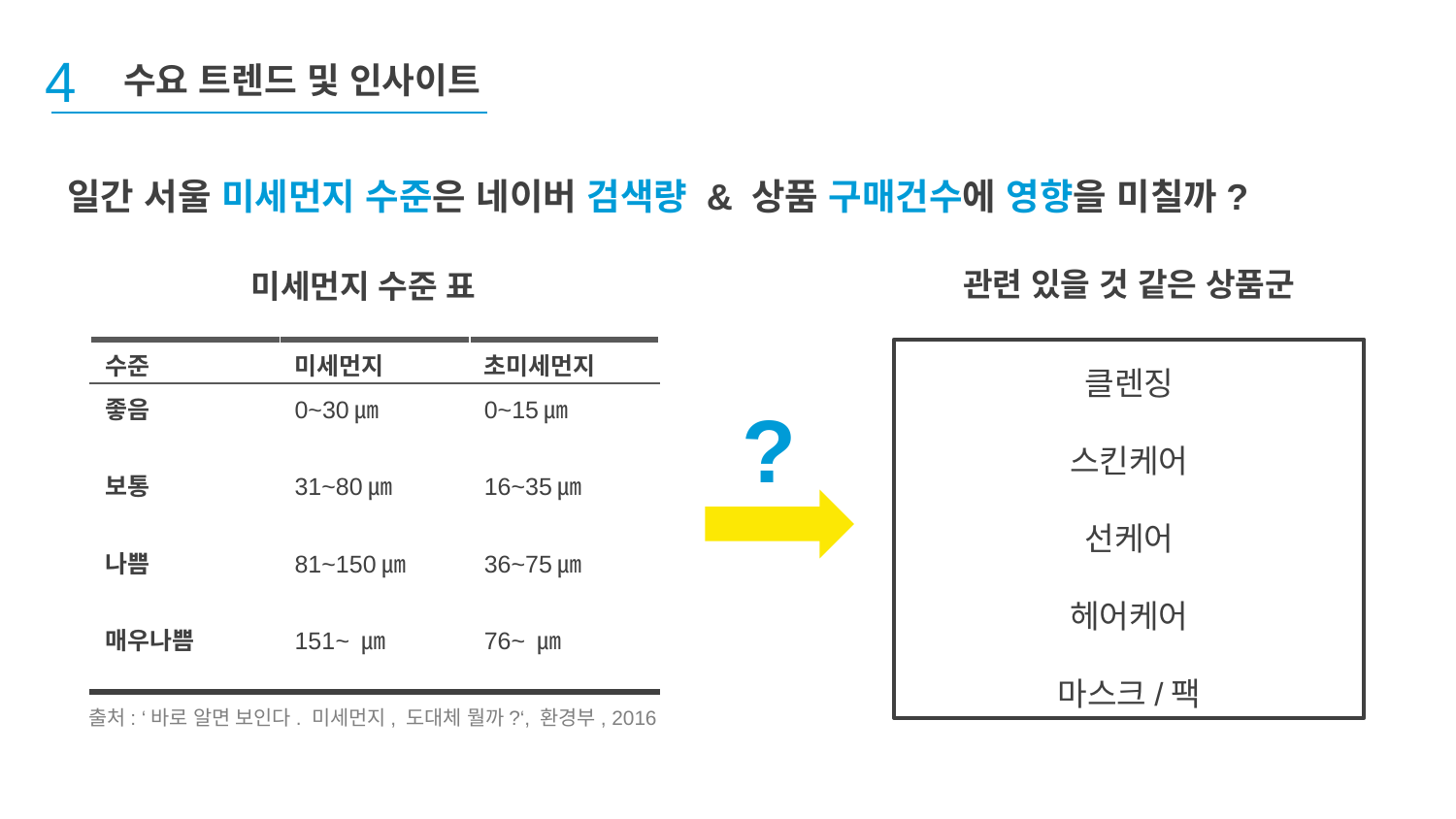

4
수요 트렌드 및 인사이트
일간 서울 미세먼지 수준은 네이버 검색량 & 상품 구매건수에 영향을 미칠까?
관련 있을 것 같은 상품군
미세먼지 수준 표
클렌징
스킨케어
선케어
헤어케어
마스크/팩
| 수준 | 미세먼지 | 초미세먼지 |
| --- | --- | --- |
| 좋음 | 0~30㎛ | 0~15㎛ |
| 보통 | 31~80㎛ | 16~35㎛ |
| 나쁨 | 81~150㎛ | 36~75㎛ |
| 매우나쁨 | 151~ ㎛ | 76~ ㎛ |

?

출처: ‘바로 알면 보인다. 미세먼지, 도대체 뭘까?‘, 환경부, 2016